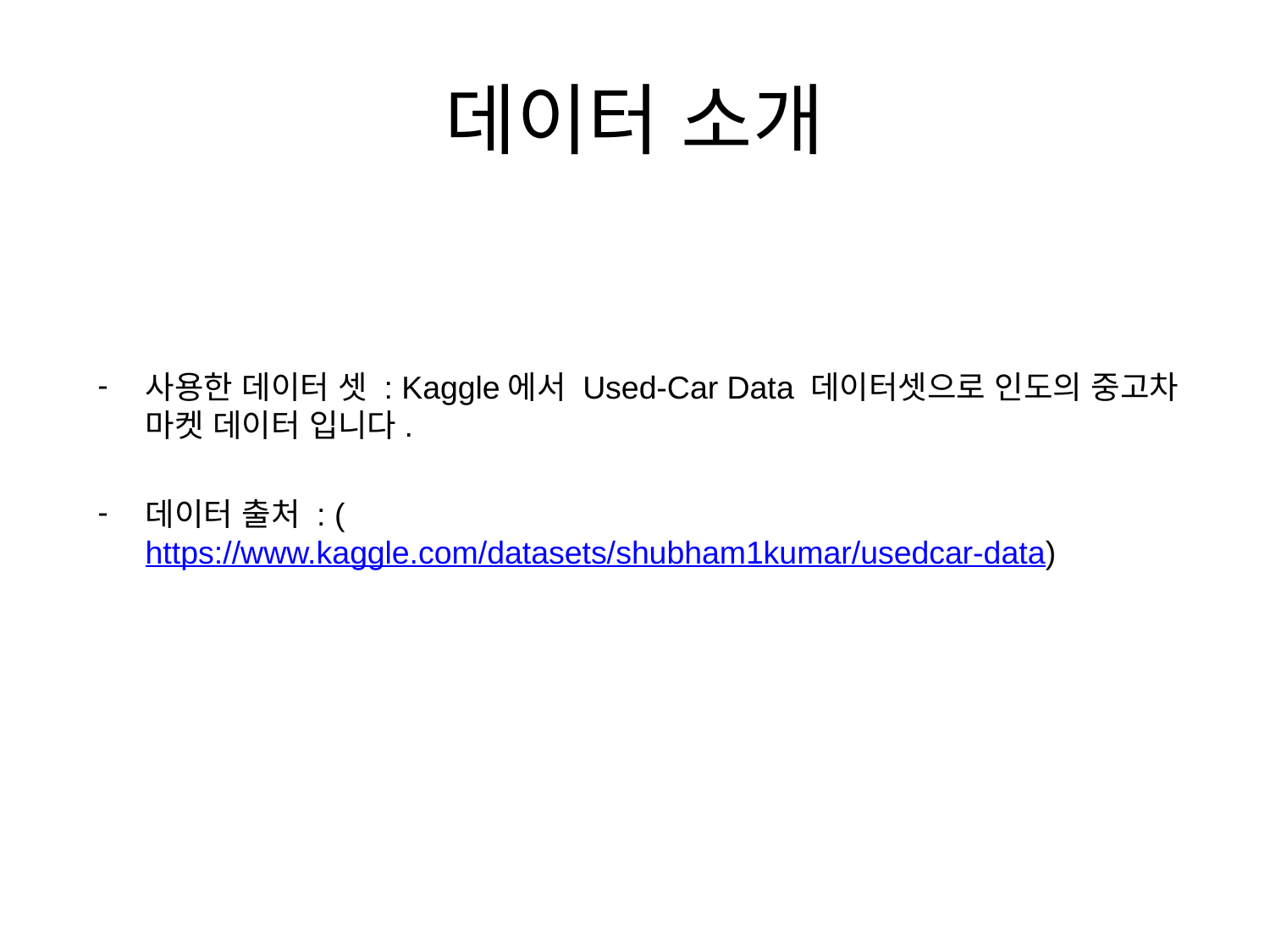

# 데이터 소개

사용한 데이터 셋 : Kaggle에서 Used-Car Data 데이터셋으로 인도의 중고차 마켓 데이터 입니다.

데이터 출처 : (https://www.kaggle.com/datasets/shubham1kumar/usedcar-data)